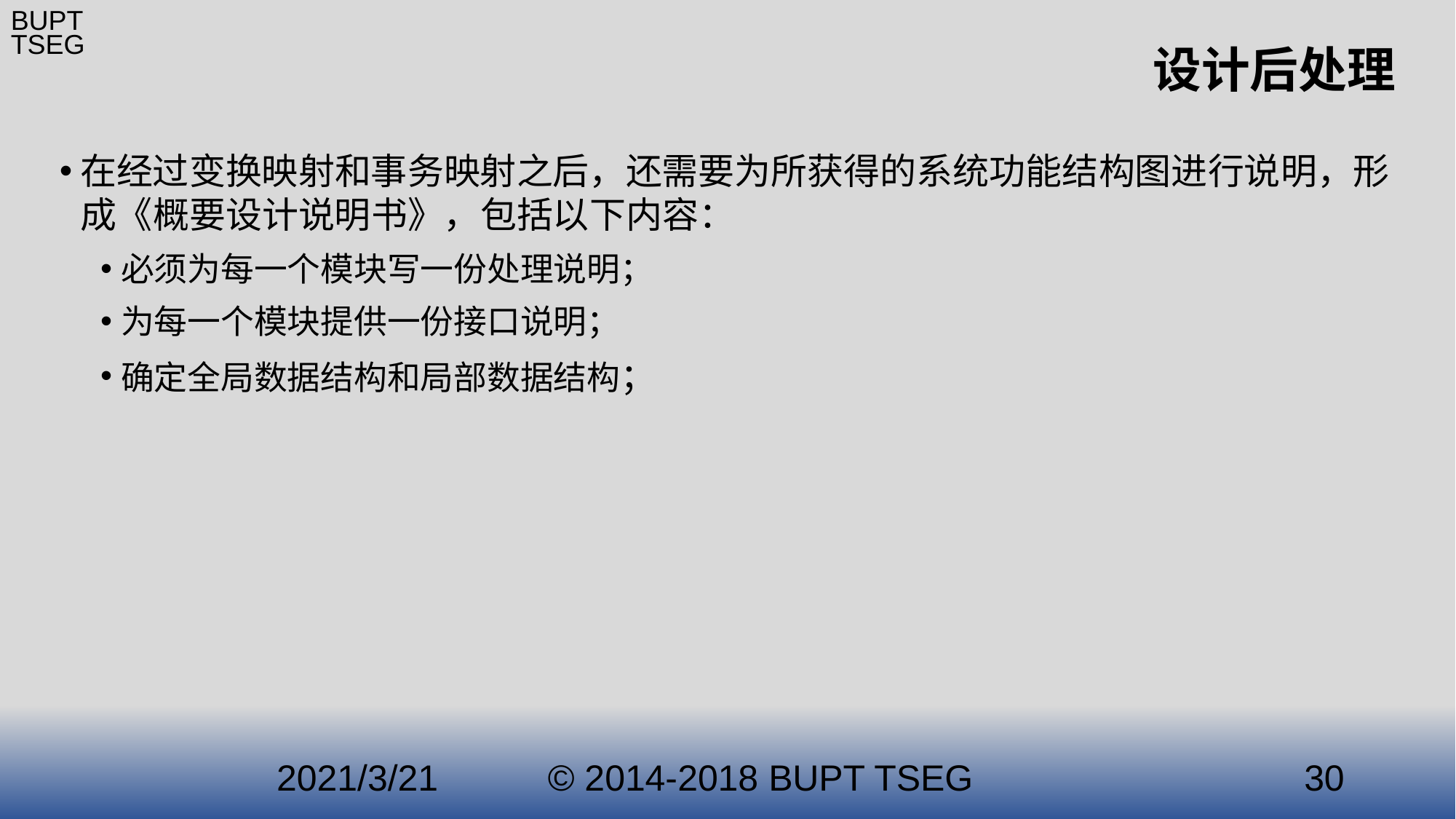

# 设计后处理
在经过变换映射和事务映射之后，还需要为所获得的系统功能结构图进行说明，形成《概要设计说明书》，包括以下内容：
必须为每一个模块写一份处理说明；
为每一个模块提供一份接口说明；
确定全局数据结构和局部数据结构；
2021/3/21
© 2014-2018 BUPT TSEG
30